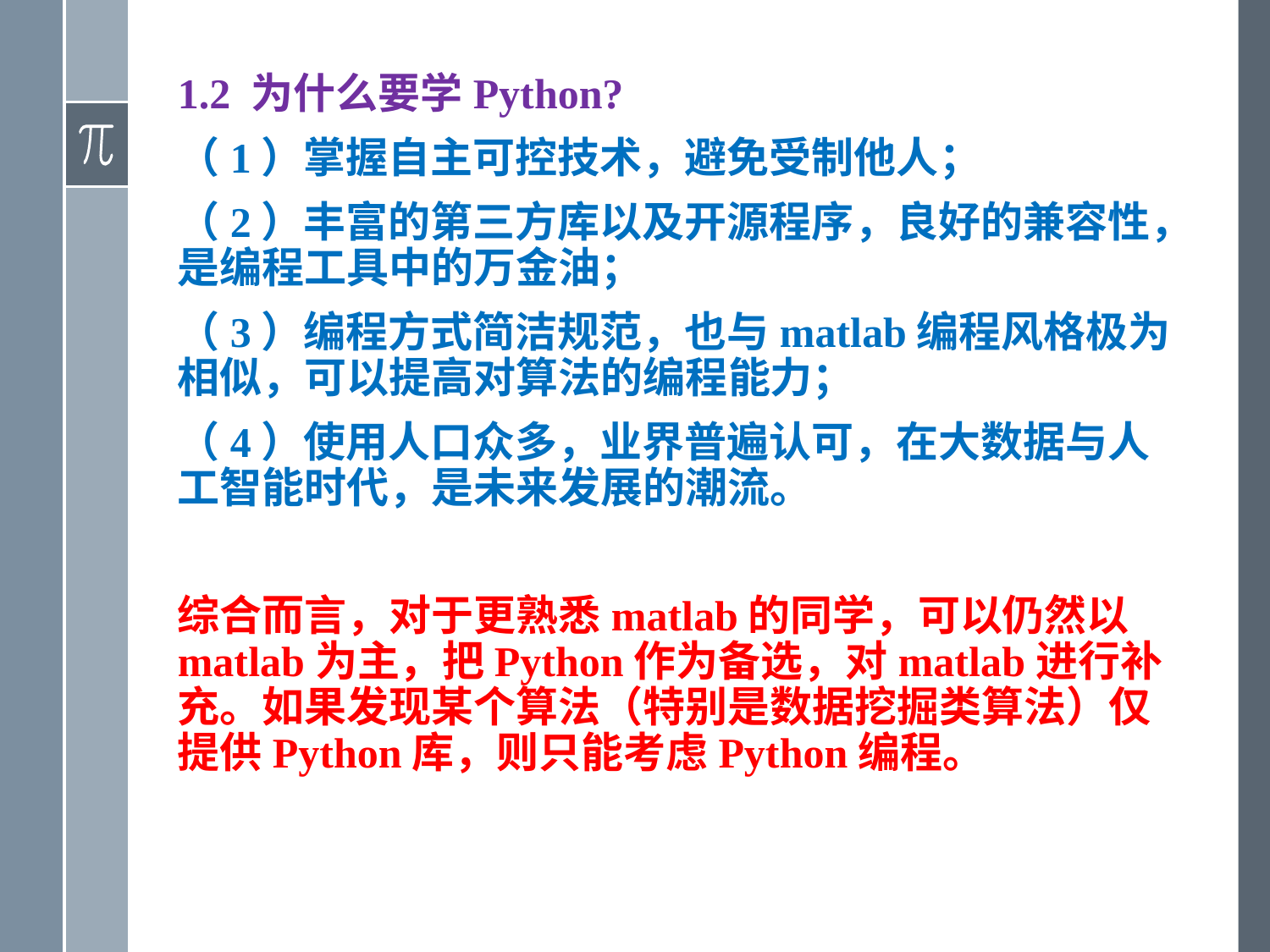

1.2 为什么要学Python?
（1）掌握自主可控技术，避免受制他人	；
（2）丰富的第三方库以及开源程序，良好的兼容性，是编程工具中的万金油；
（3）编程方式简洁规范，也与matlab编程风格极为相似，可以提高对算法的编程能力；
（4）使用人口众多，业界普遍认可，在大数据与人工智能时代，是未来发展的潮流。

综合而言，对于更熟悉matlab的同学，可以仍然以matlab为主，把Python作为备选，对matlab进行补充。如果发现某个算法（特别是数据挖掘类算法）仅提供Python库，则只能考虑Python编程。